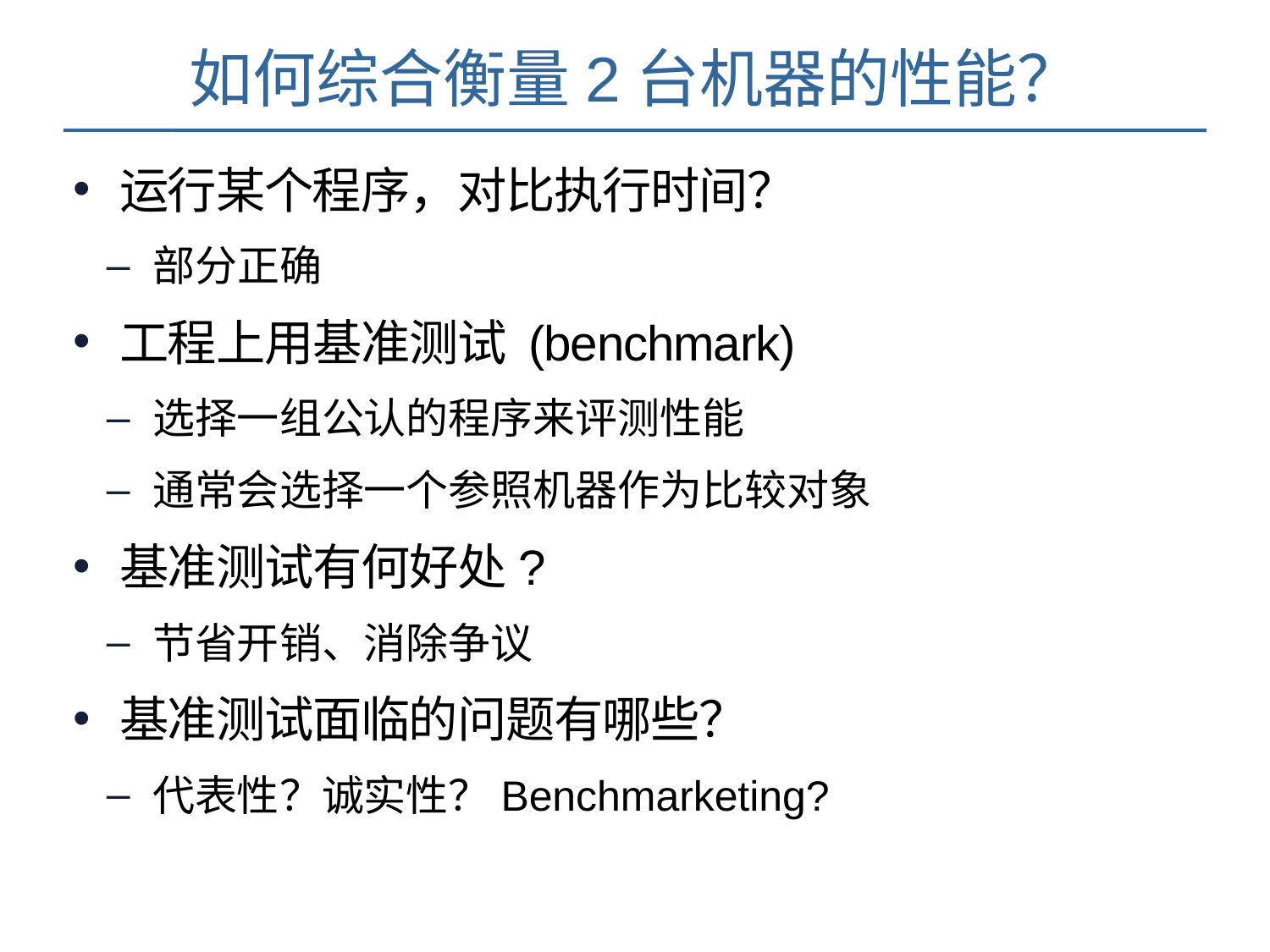

# 如何综合衡量2台机器的性能？
运行某个程序，对比执行时间？
部分正确
工程上用基准测试 (benchmark)
选择一组公认的程序来评测性能
通常会选择一个参照机器作为比较对象
基准测试有何好处?
节省开销、消除争议
基准测试面临的问题有哪些？
代表性？诚实性？Benchmarketing?